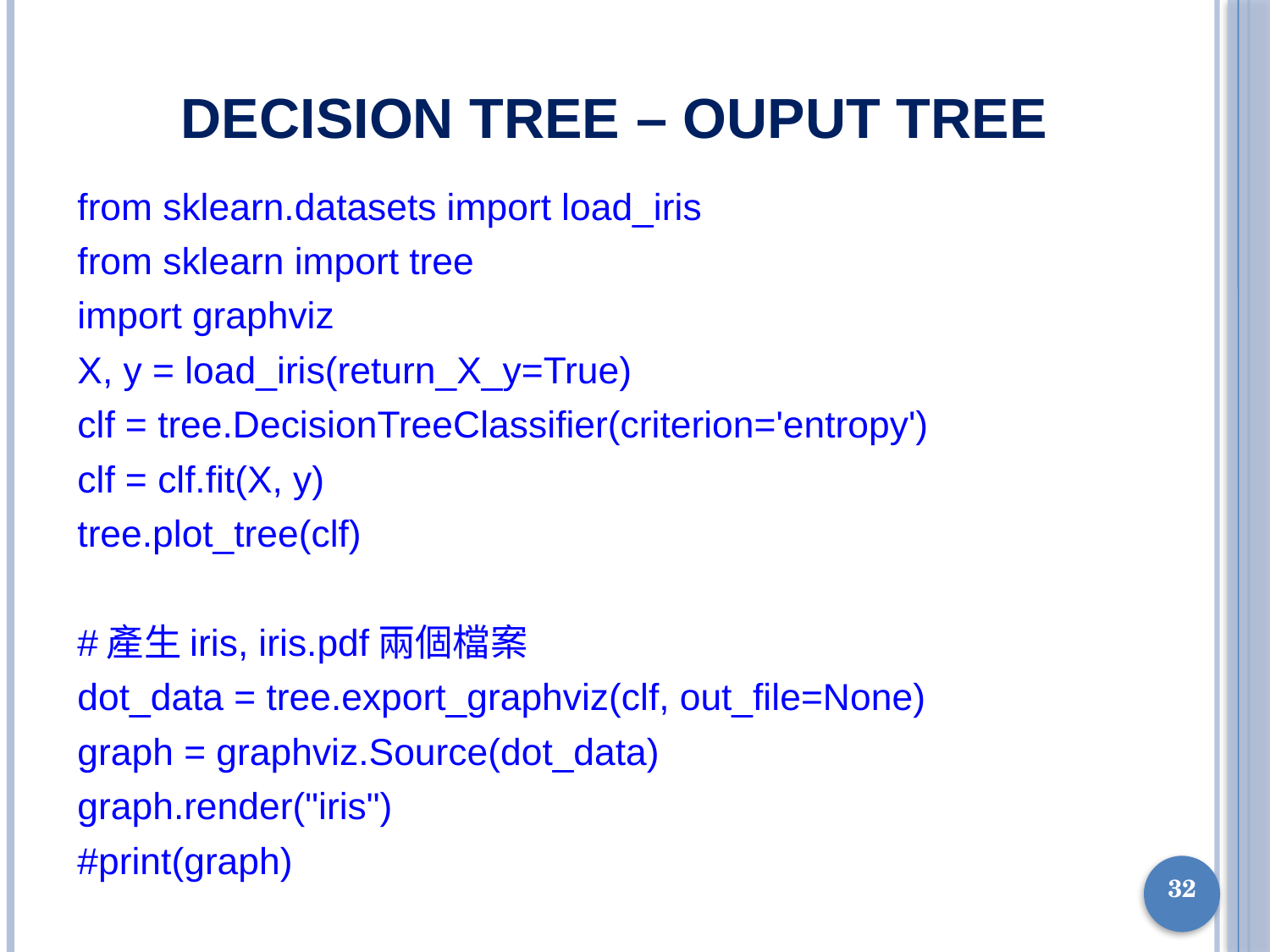

# Decision Tree – ouput tree
from sklearn.datasets import load_iris
from sklearn import tree
import graphviz
X, y = load_iris(return_X_y=True)
clf = tree.DecisionTreeClassifier(criterion='entropy')
clf = clf.fit(X, y)
tree.plot_tree(clf)

#產生iris, iris.pdf兩個檔案
dot_data = tree.export_graphviz(clf, out_file=None)
graph = graphviz.Source(dot_data)
graph.render("iris")
#print(graph)
32